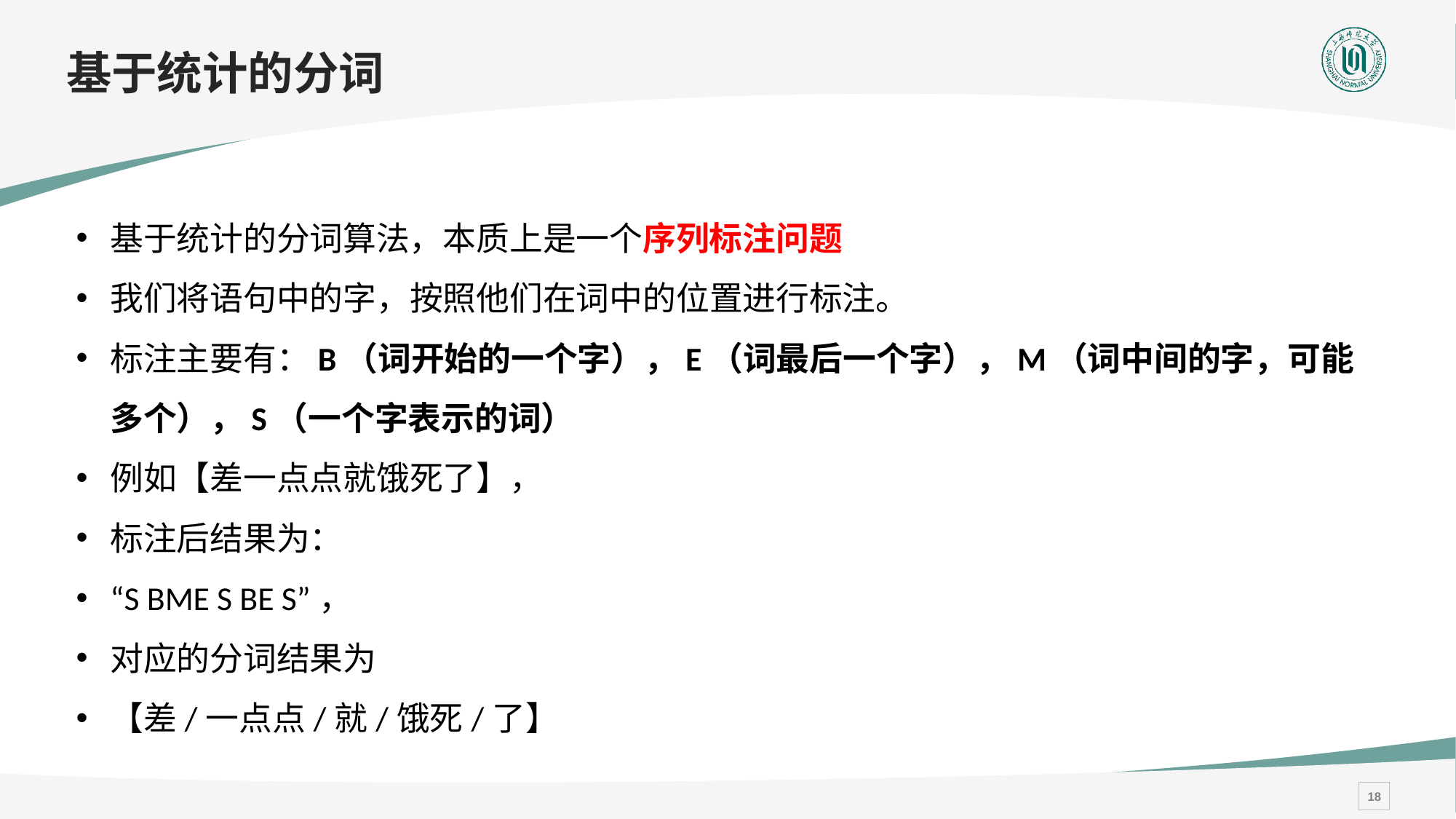

# 基于统计的分词
基于统计的分词算法，本质上是一个序列标注问题
我们将语句中的字，按照他们在词中的位置进行标注。
标注主要有：B（词开始的一个字），E（词最后一个字），M（词中间的字，可能多个），S（一个字表示的词）
例如【差一点点就饿死了】，
标注后结果为：
“S BME S BE S”，
对应的分词结果为
【差/一点点/就/饿死/了】